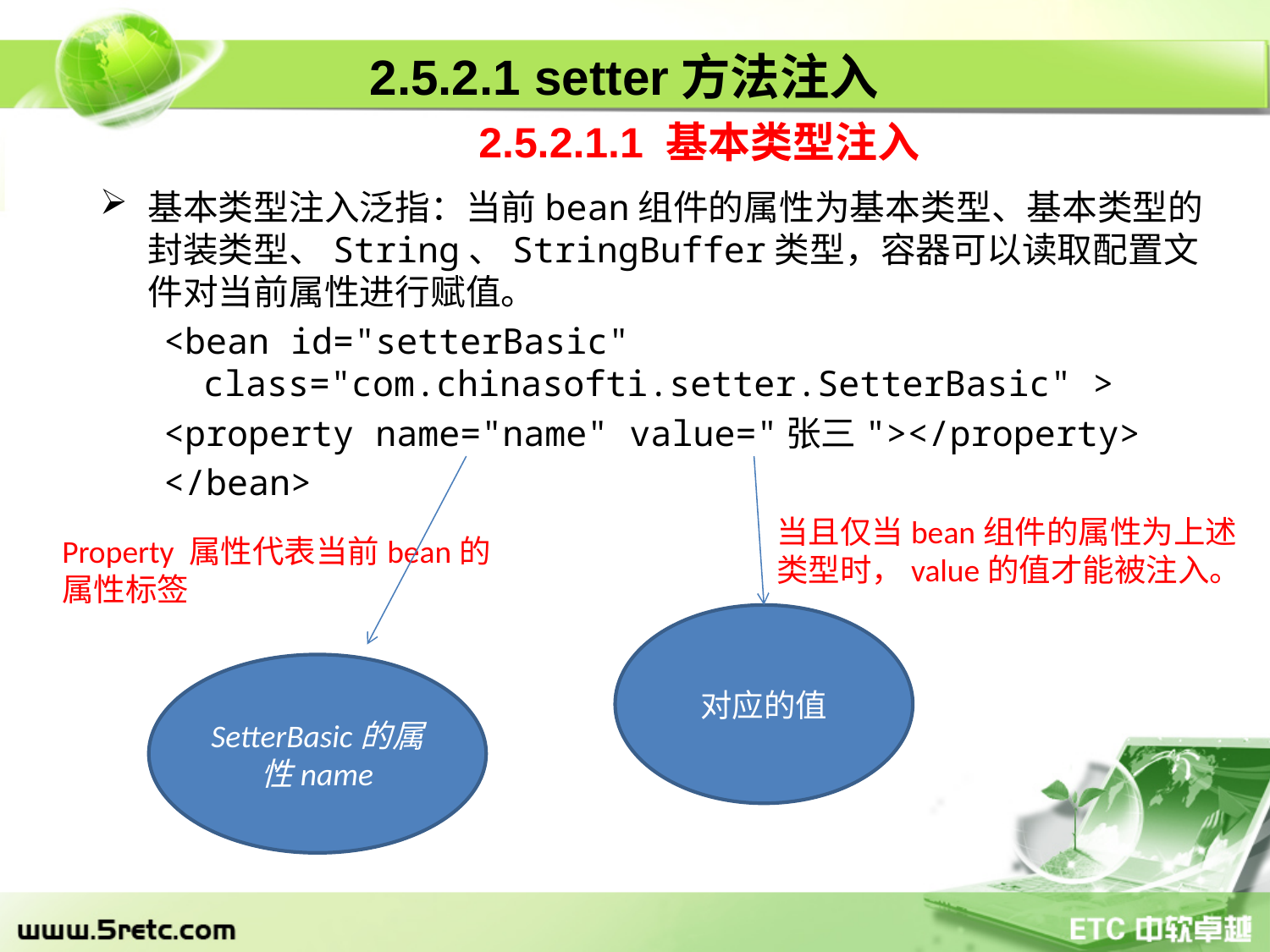

2.5.2.1 setter方法注入

2.5.2.1.1 基本类型注入
基本类型注入泛指：当前bean组件的属性为基本类型、基本类型的封装类型、String、StringBuffer类型，容器可以读取配置文件对当前属性进行赋值。
<bean id="setterBasic" class="com.chinasofti.setter.SetterBasic" >
<property name="name" value="张三"></property>
</bean>

当且仅当bean组件的属性为上述类型时，value的值才能被注入。
Property 属性代表当前bean的属性标签
对应的值
SetterBasic的属性name